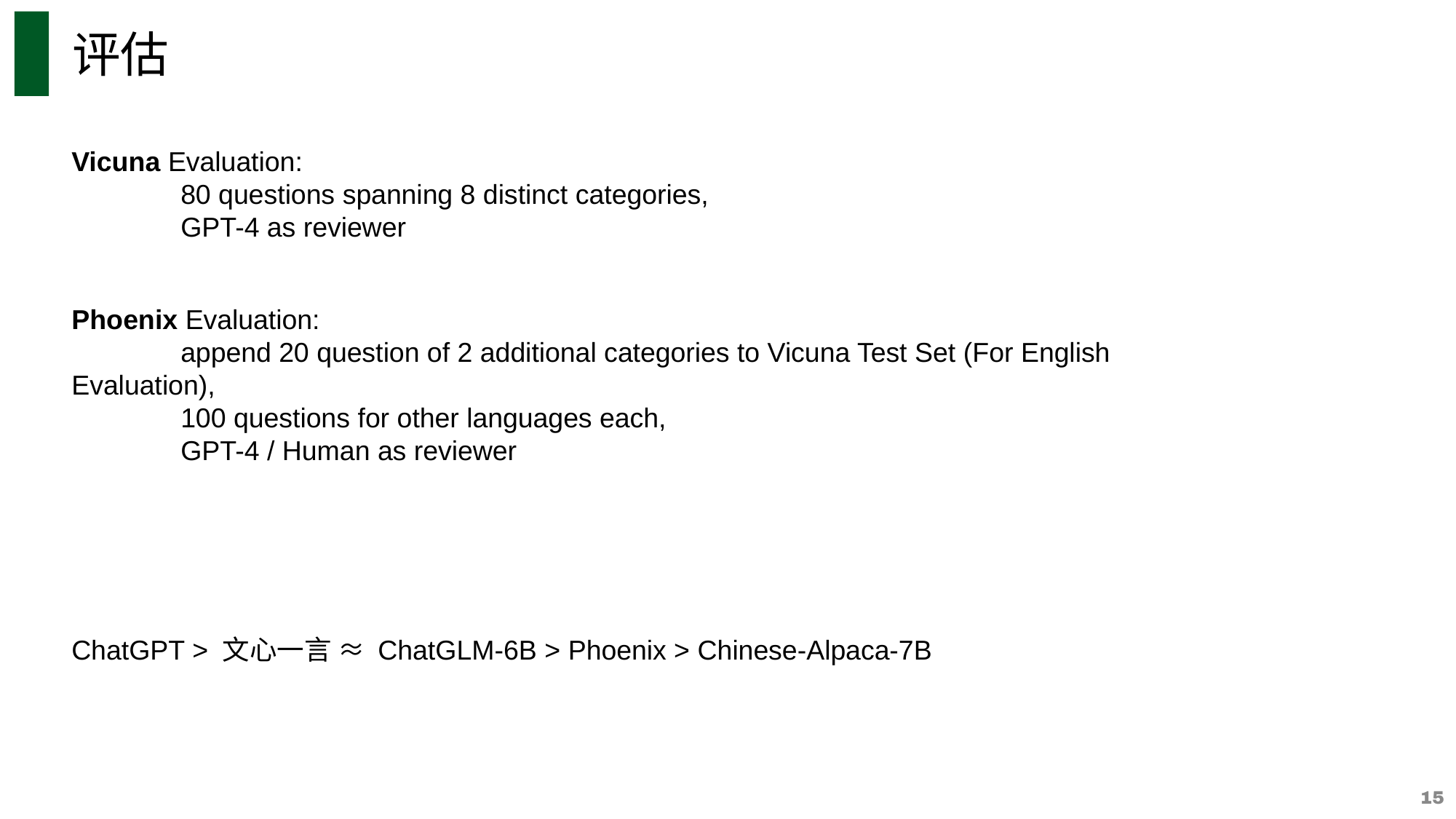

评估
Vicuna Evaluation:
	80 questions spanning 8 distinct categories,
	GPT-4 as reviewer
Phoenix Evaluation:
	append 20 question of 2 additional categories to Vicuna Test Set (For English Evaluation),
	100 questions for other languages each,
	GPT-4 / Human as reviewer
ChatGPT > 文心一言 ≈ ChatGLM-6B > Phoenix > Chinese-Alpaca-7B
15